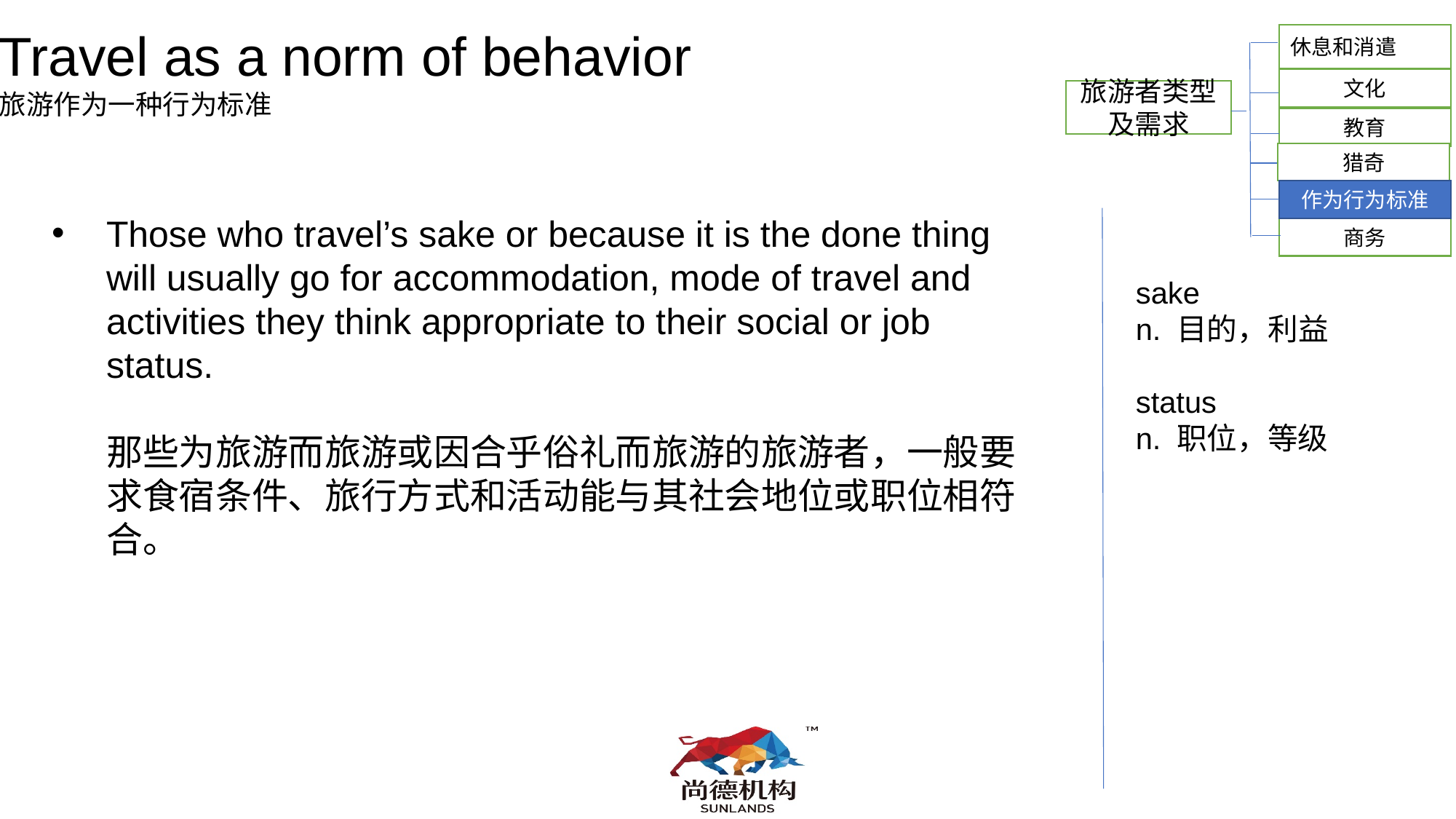

Travel as a norm of behavior
旅游作为一种行为标准
休息和消遣
文化
旅游者类型及需求
教育
猎奇
作为行为标准
Those who travel’s sake or because it is the done thing will usually go for accommodation, mode of travel and activities they think appropriate to their social or job status.

那些为旅游而旅游或因合乎俗礼而旅游的旅游者，一般要求食宿条件、旅行方式和活动能与其社会地位或职位相符合。
商务
 sake
 n. 目的，利益

 status
 n. 职位，等级